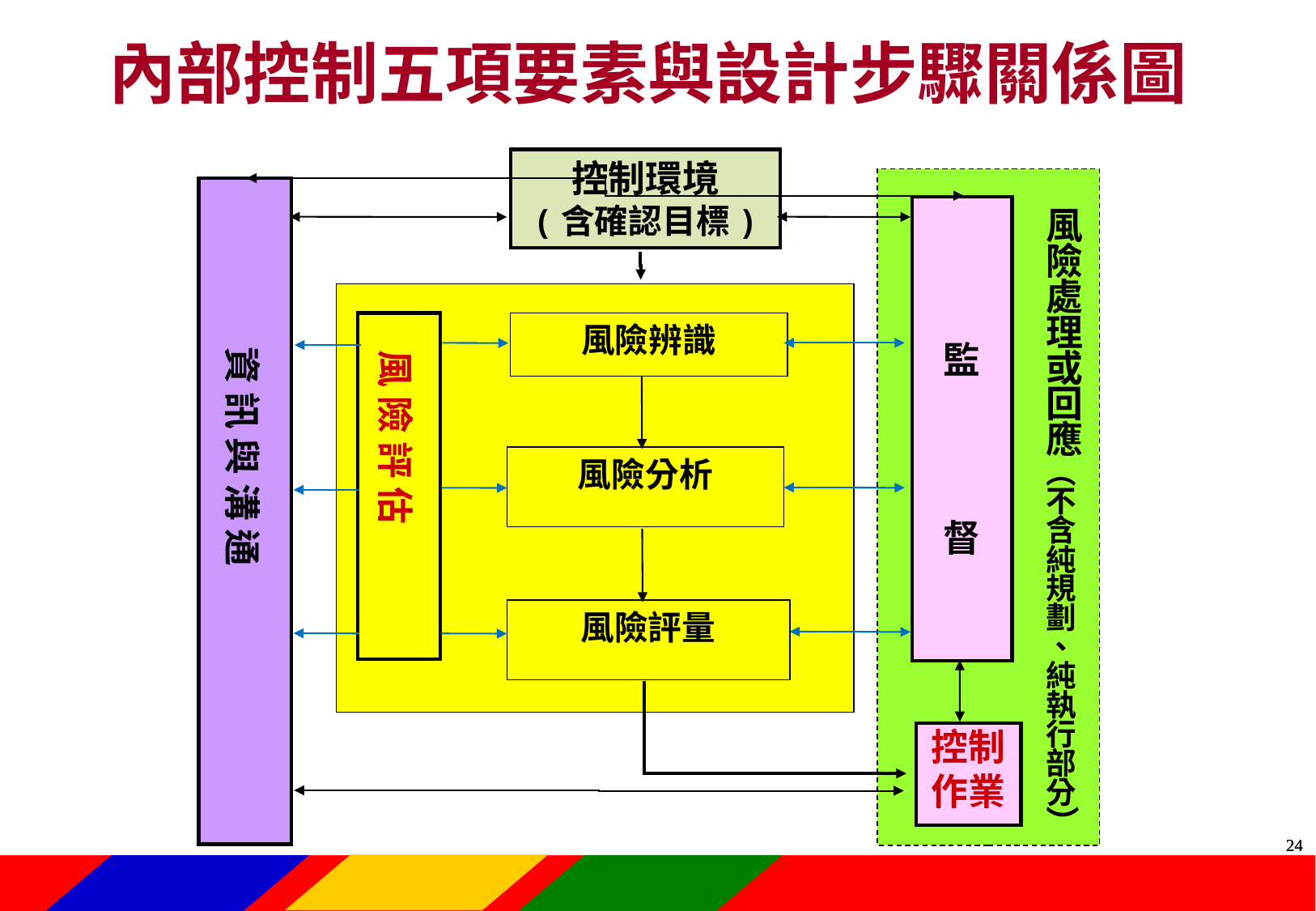

內部控制五項要素與設計步驟關係圖
控制環境
(含確認目標)

監

督
風
險
處
理或回應
︵不含純
規劃
、純執行
部分
︶

風險辨識
資 訊 與 溝 通
風 險 評 估
風險分析
風險評量

控制
作業
24
24